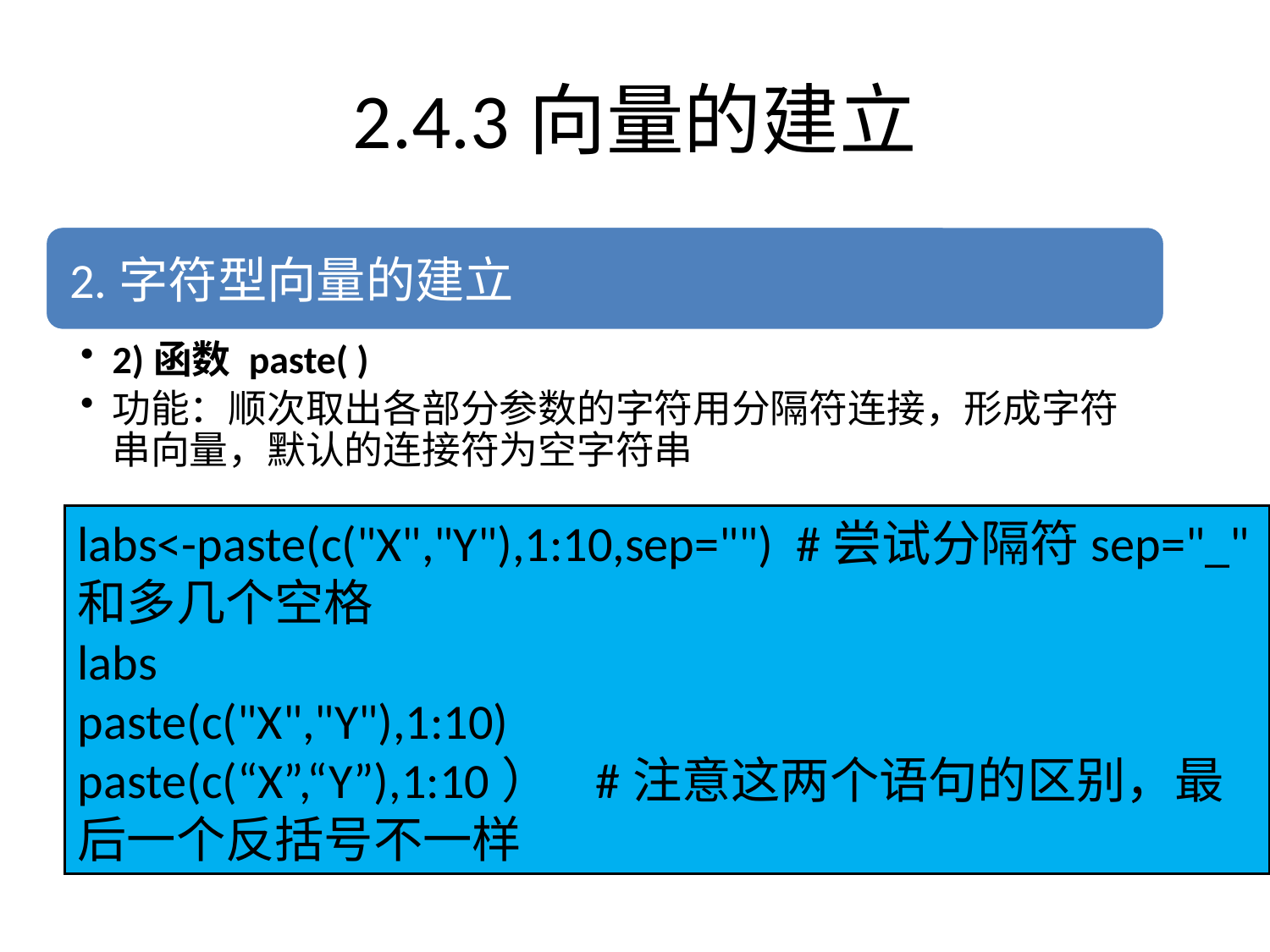

# 2.4.3向量的建立
2.字符型向量的建立
2)函数 paste( )
功能：顺次取出各部分参数的字符用分隔符连接，形成字符串向量，默认的连接符为空字符串
labs<-paste(c("X","Y"),1:10,sep="")  #尝试分隔符sep="_" 和多几个空格
labs
paste(c("X","Y"),1:10)
paste(c(“X”,“Y”),1:10）   #注意这两个语句的区别，最后一个反括号不一样